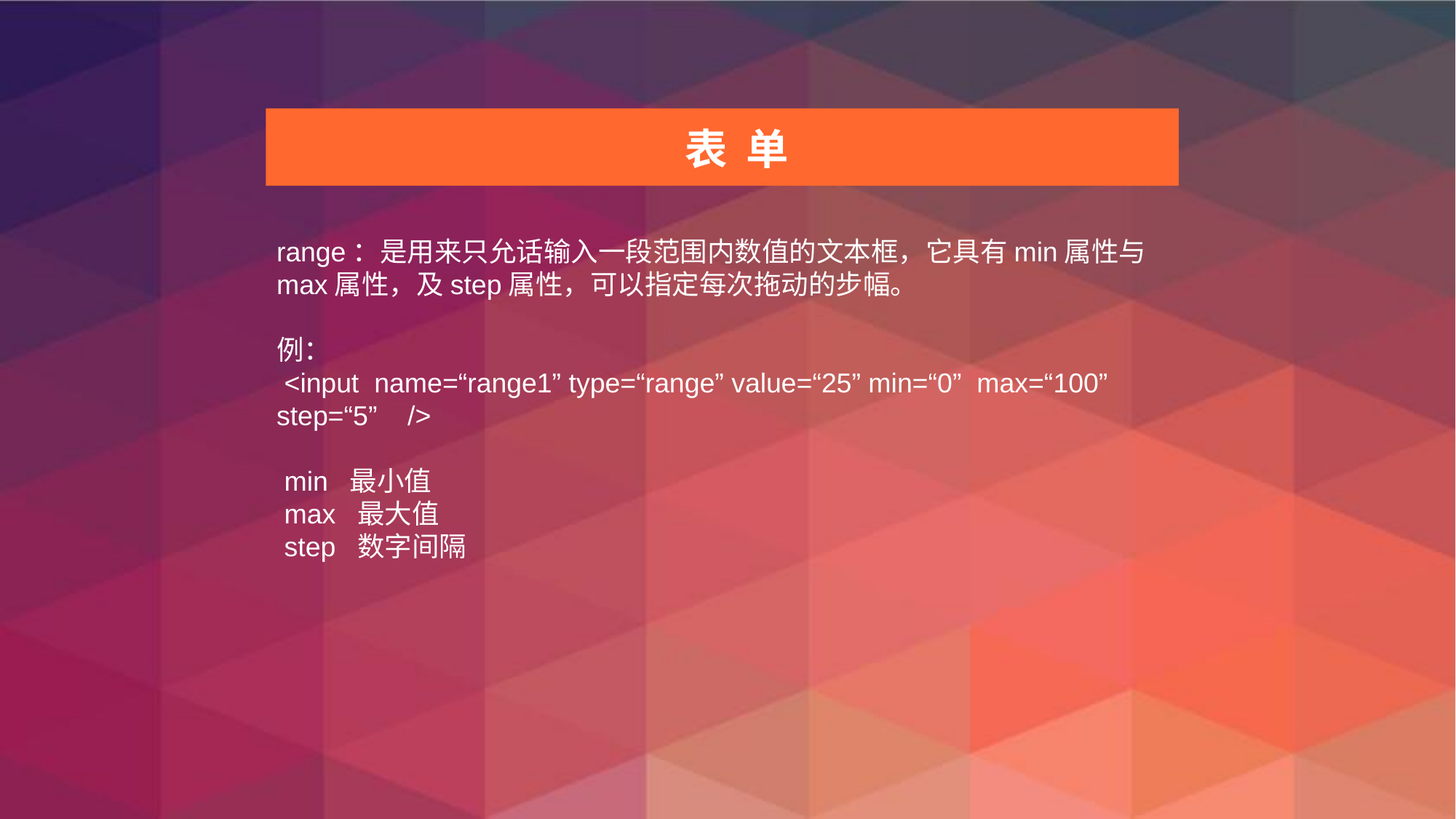

表  单
range：是用来只允话输入一段范围内数值的文本框，它具有min属性与max属性，及step属性，可以指定每次拖动的步幅。

例：
 <input  name=“range1” type=“range” value=“25” min=“0”  max=“100”  step=“5”    />

 min  最小值
 max  最大值
 step  数字间隔